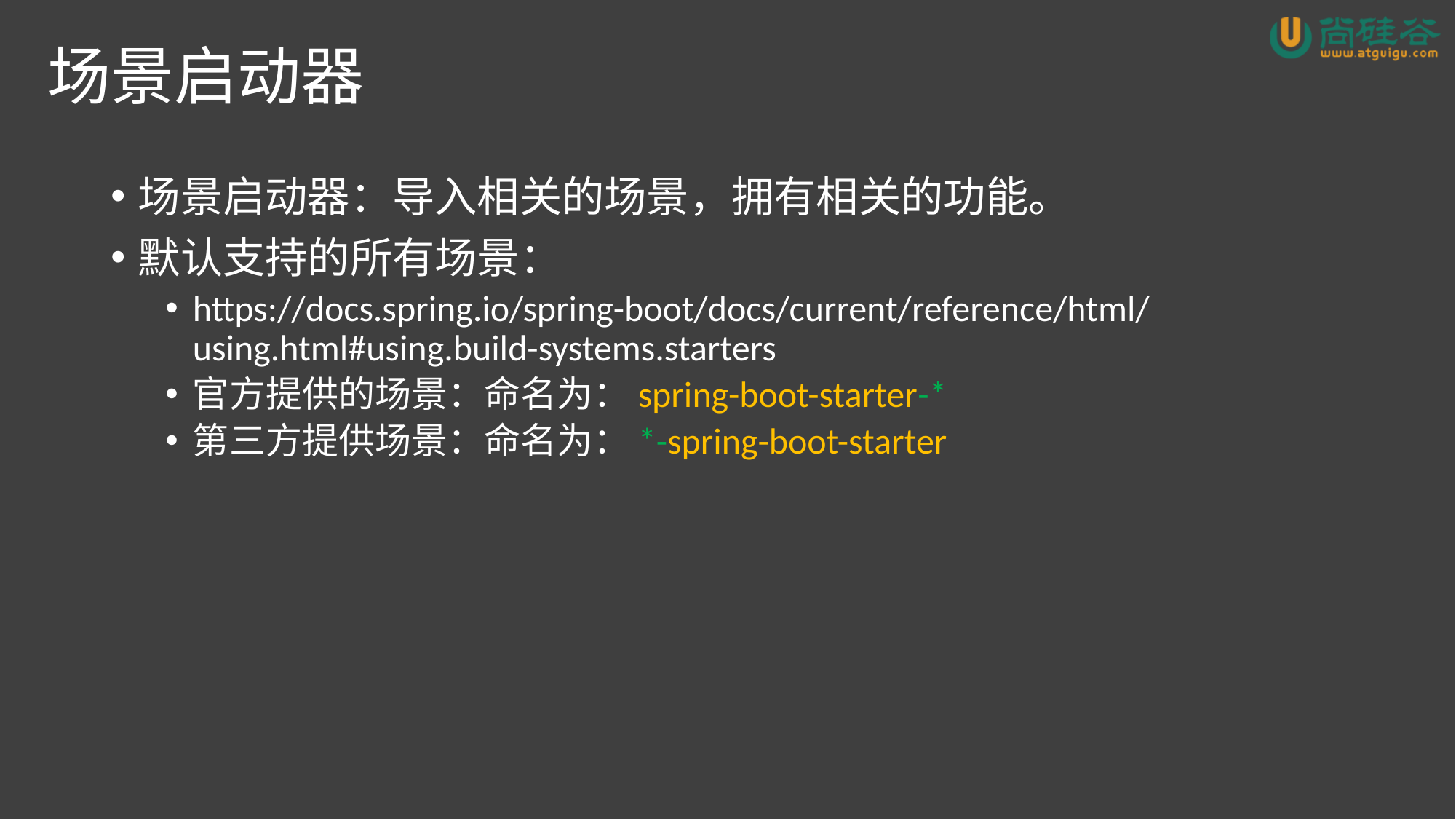

# 场景启动器
场景启动器：导入相关的场景，拥有相关的功能。
默认支持的所有场景：
https://docs.spring.io/spring-boot/docs/current/reference/html/using.html#using.build-systems.starters
官方提供的场景：命名为：spring-boot-starter-*
第三方提供场景：命名为：*-spring-boot-starter